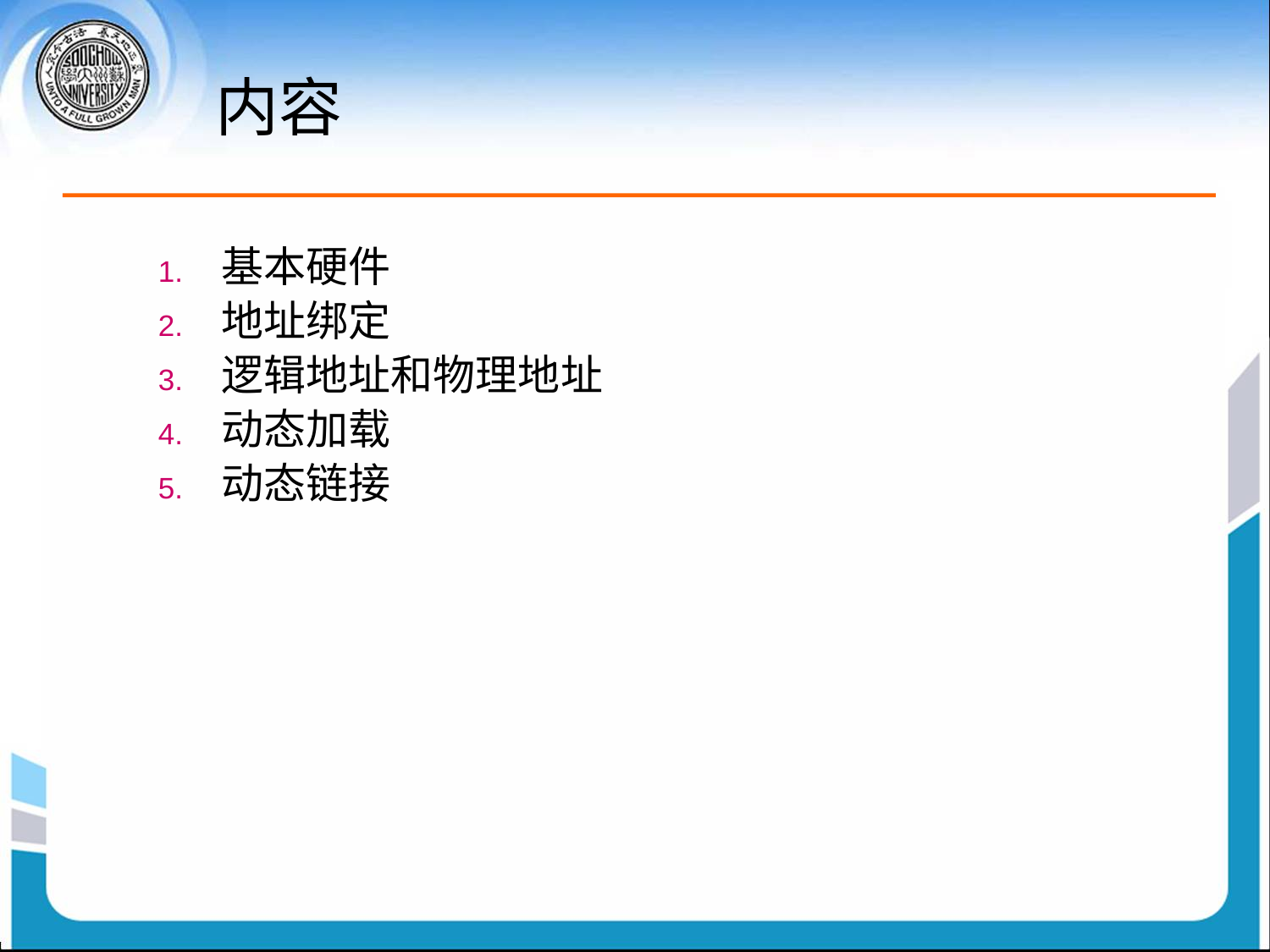

# 内容
基本硬件
地址绑定
逻辑地址和物理地址
动态加载
动态链接